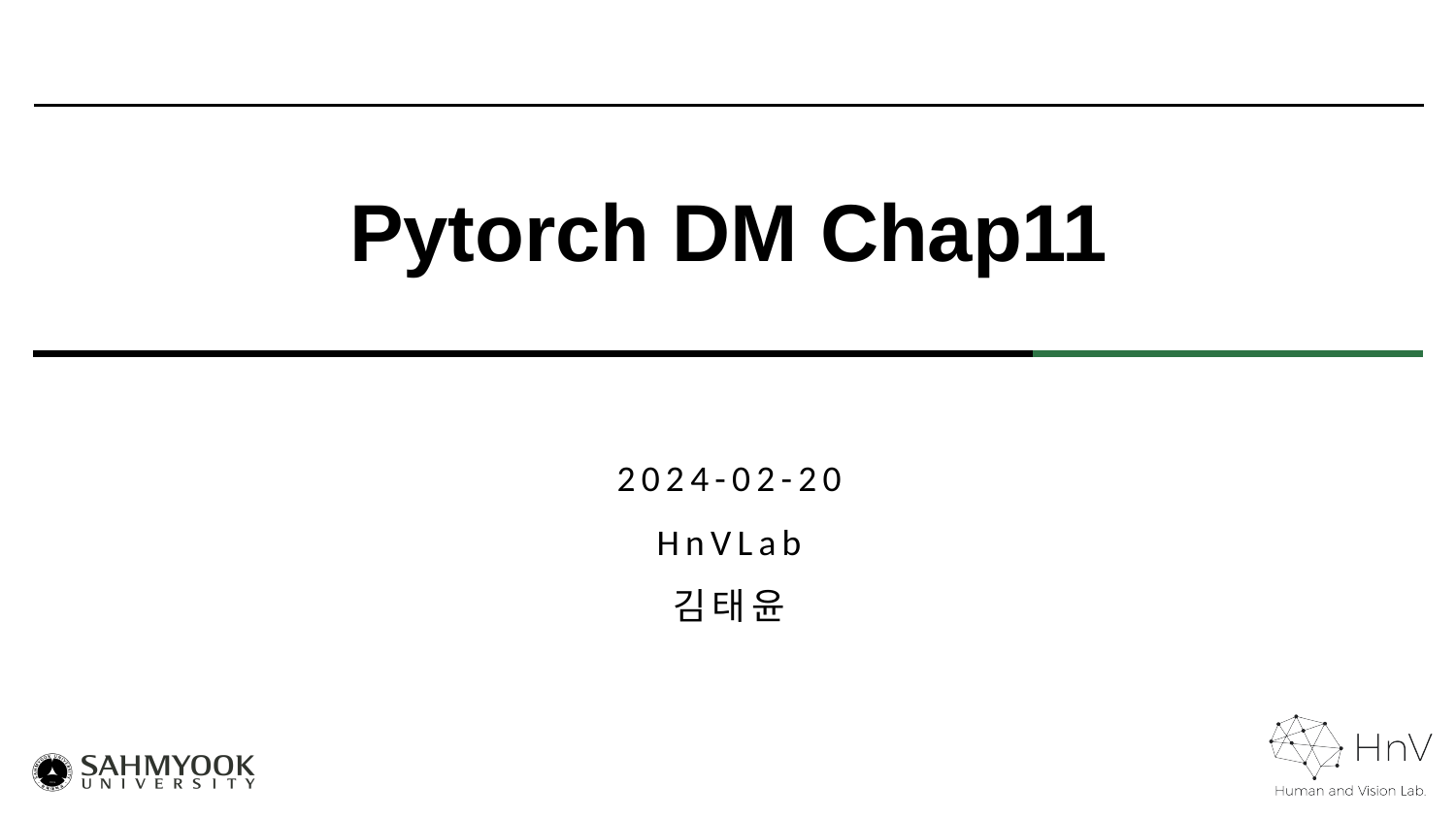

# Pytorch DM Chap11
2024-02-20
HnVLab
김태윤